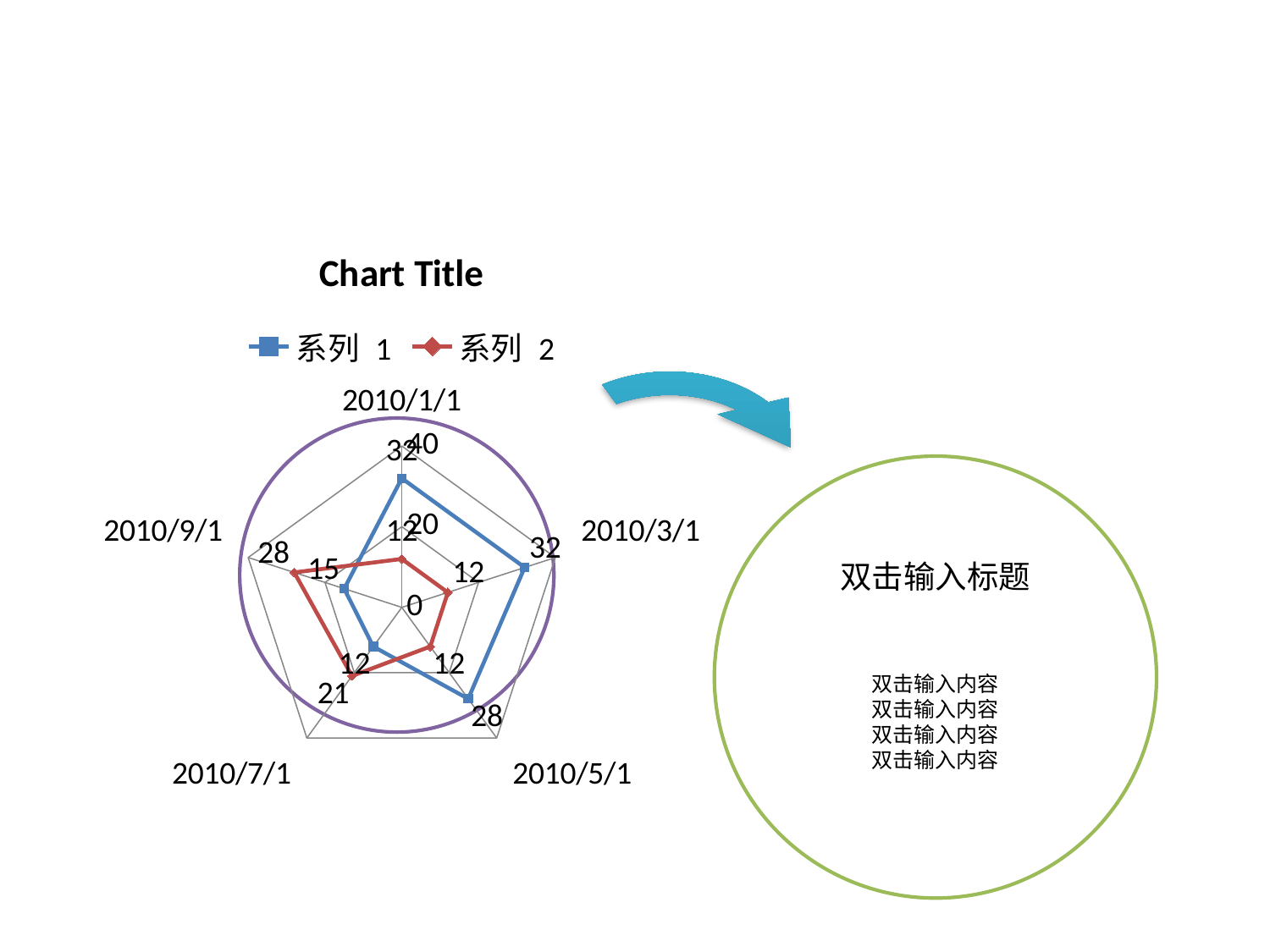

### Chart:

| Category | 系列 1 | 系列 2 |
|---|---|---|
| 40179 | 32.0 | 12.0 |
| 40238 | 32.0 | 12.0 |
| 40299 | 28.0 | 12.0 |
| 40360 | 12.0 | 21.0 |
| 40422 | 15.0 | 28.0 |

双击输入标题

双击输入内容
双击输入内容
双击输入内容
双击输入内容